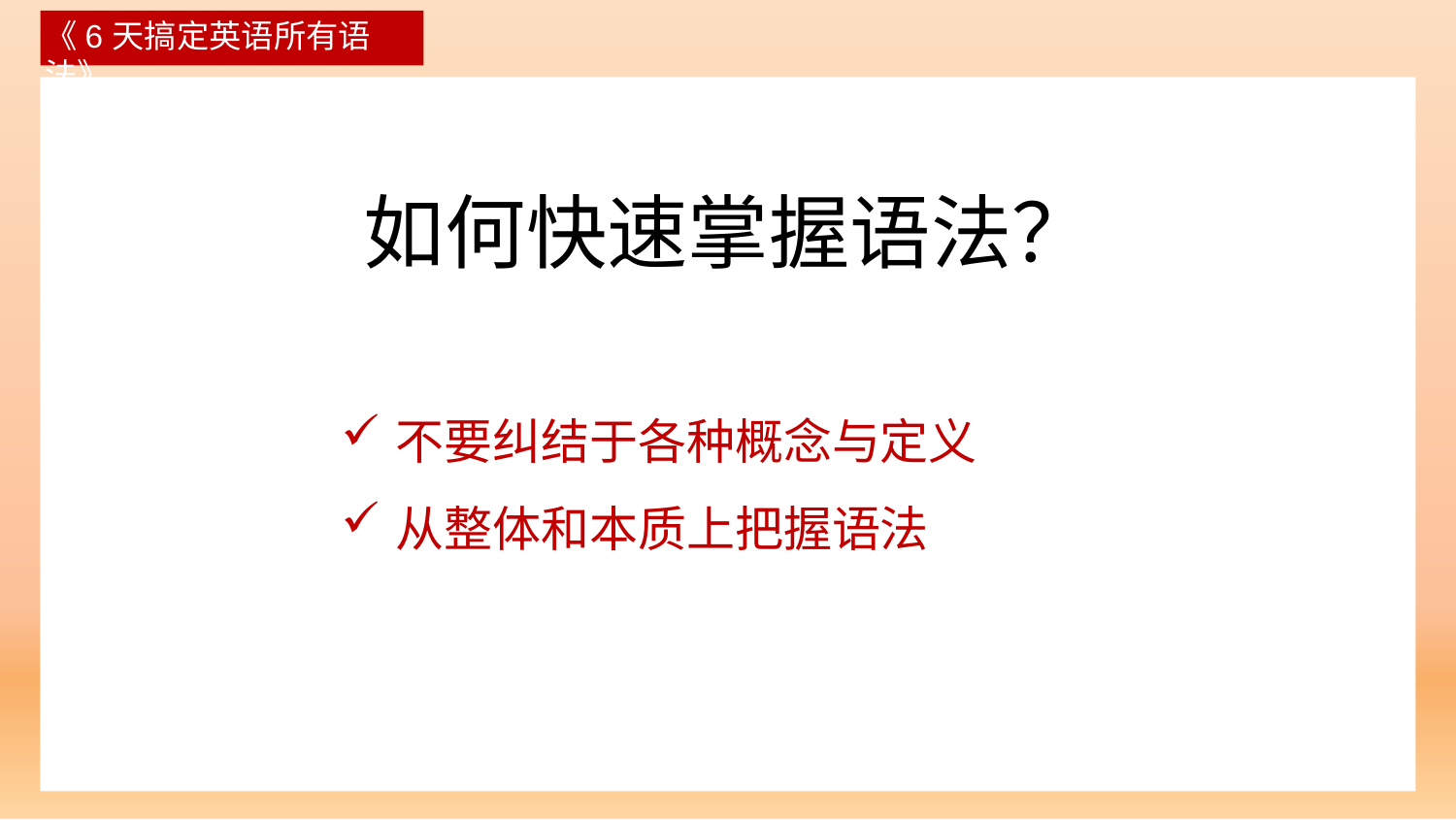

《6天搞定英语所有语法》
# 如何快速掌握语法？
不要纠结于各种概念与定义
从整体和本质上把握语法